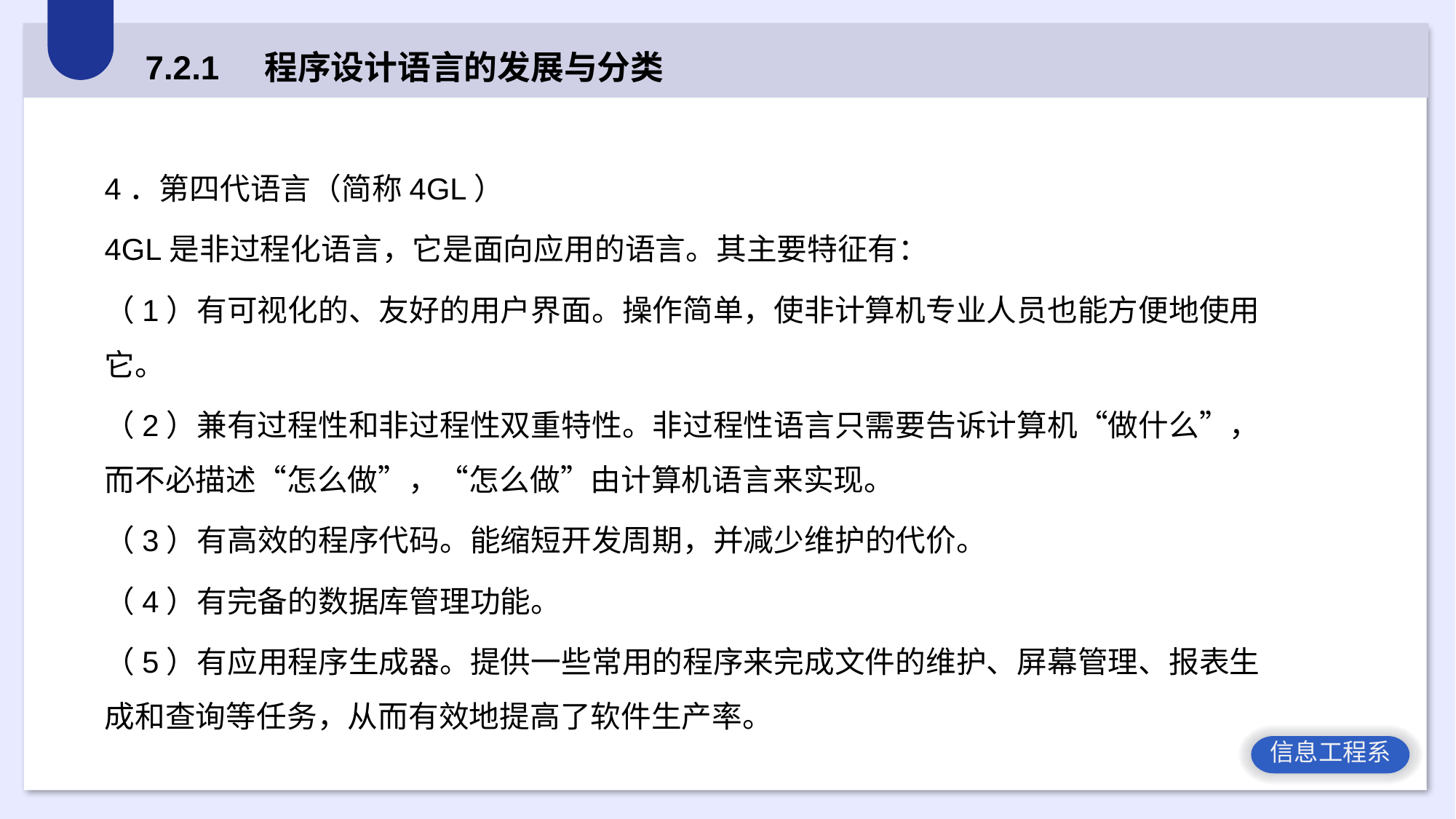

7.2.1    程序设计语言的发展与分类
4．第四代语言（简称4GL）
4GL是非过程化语言，它是面向应用的语言。其主要特征有：
（1）有可视化的、友好的用户界面。操作简单，使非计算机专业人员也能方便地使用它。
（2）兼有过程性和非过程性双重特性。非过程性语言只需要告诉计算机“做什么”，而不必描述“怎么做”，“怎么做”由计算机语言来实现。
（3）有高效的程序代码。能缩短开发周期，并减少维护的代价。
（4）有完备的数据库管理功能。
（5）有应用程序生成器。提供一些常用的程序来完成文件的维护、屏幕管理、报表生成和查询等任务，从而有效地提高了软件生产率。